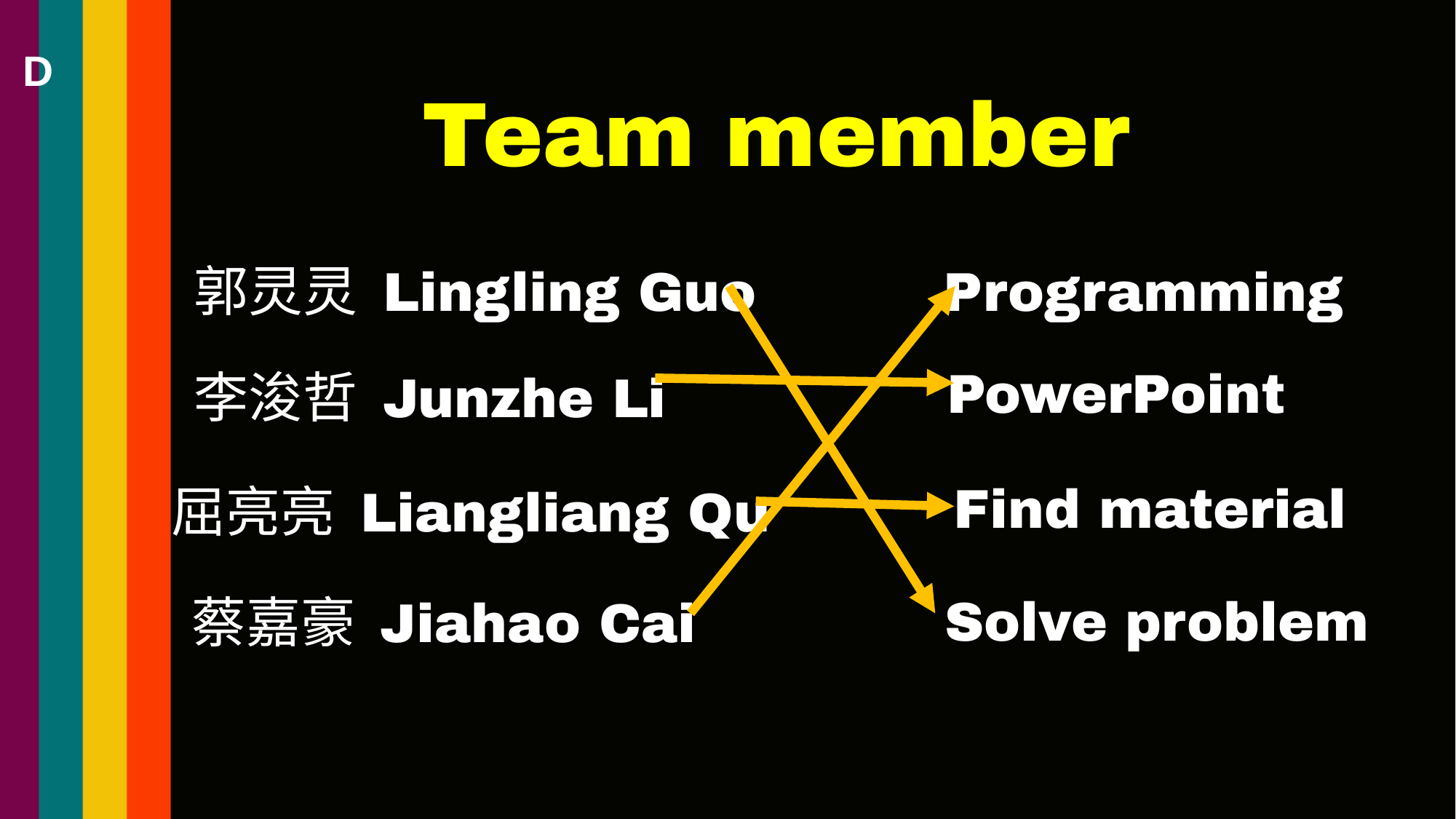

D
Team member
郭灵灵 Lingling Guo
Programming
PowerPoint

李浚哲 Junzhe Li

Find material

屈亮亮 Liangliang Qu

Solve problem

蔡嘉豪 Jiahao Cai